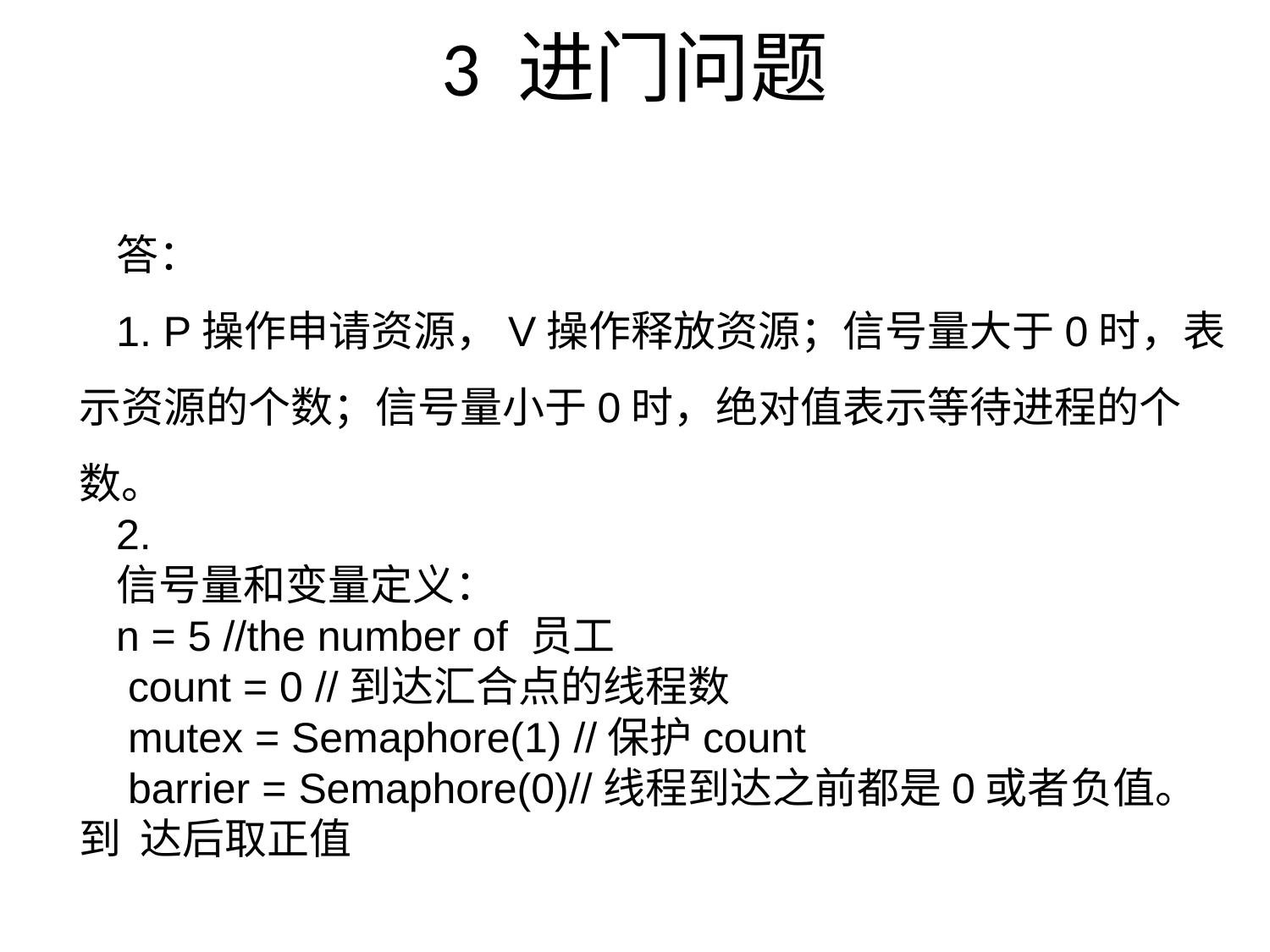

# 3 进门问题
答：
1. P操作申请资源，V操作释放资源；信号量大于0时，表示资源的个数；信号量小于0时，绝对值表示等待进程的个数。
2.
信号量和变量定义：
n = 5 //the number of 员工
 count = 0 //到达汇合点的线程数
 mutex = Semaphore(1) //保护count
 barrier = Semaphore(0)//线程到达之前都是0或者负值。到  达后取正值